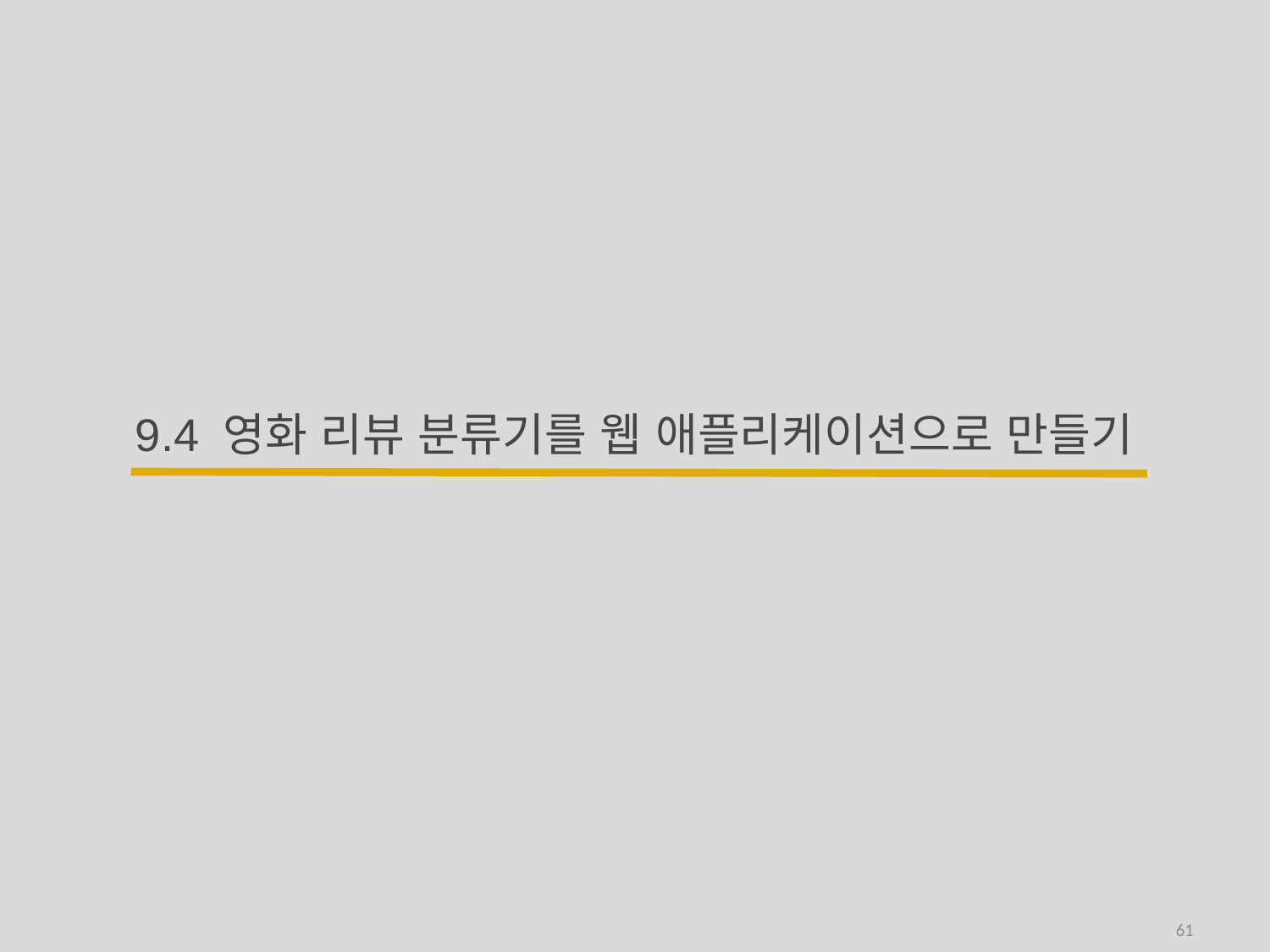

# 9.4 영화 리뷰 분류기를 웹 애플리케이션으로 만들기
61